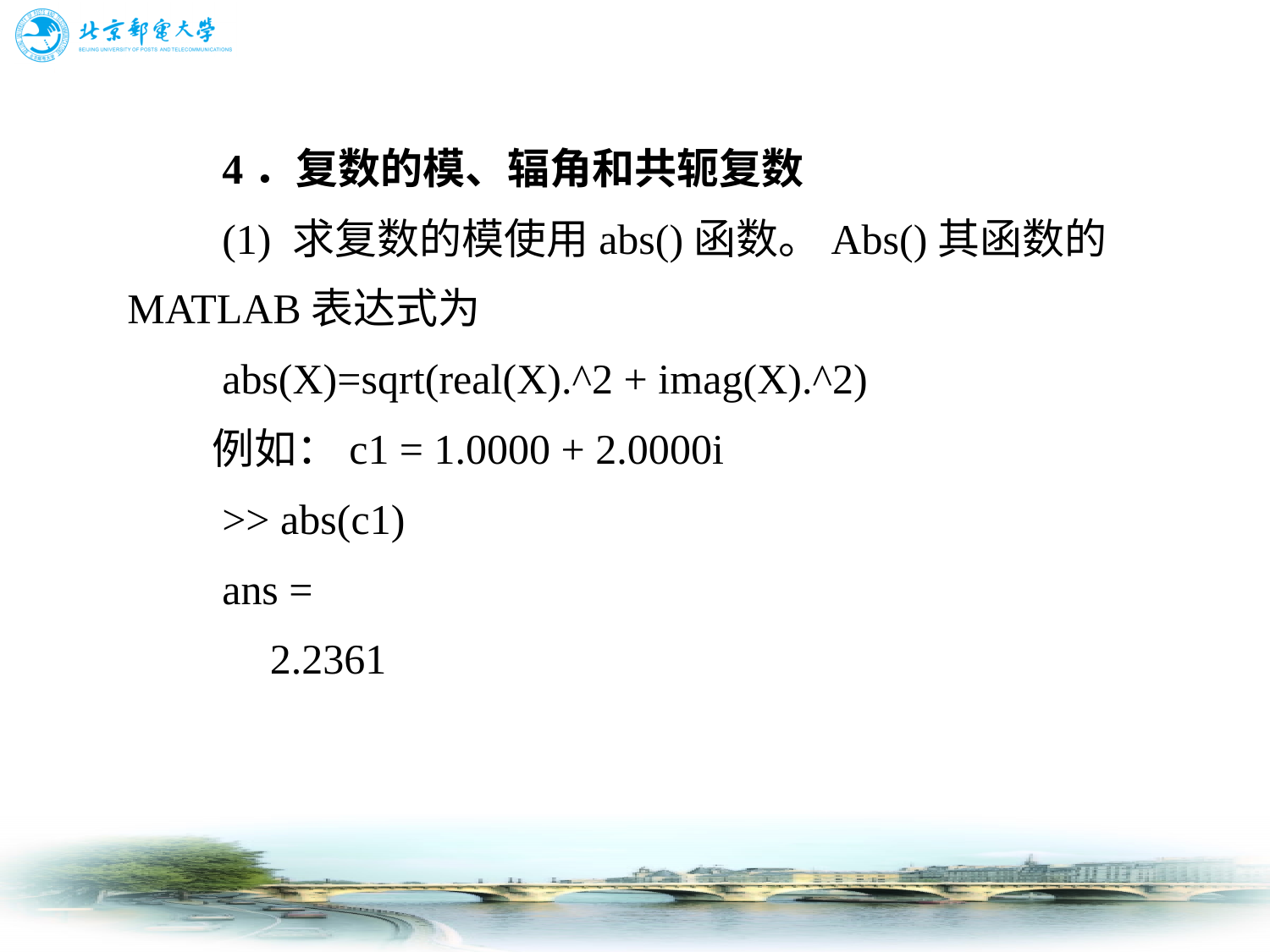

4．复数的模、辐角和共轭复数
　　(1) 求复数的模使用abs()函数。Abs()其函数的MATLAB表达式为
　　abs(X)=sqrt(real(X).^2 + imag(X).^2)
　　例如：c1 = 1.0000 + 2.0000i
　　>> abs(c1)
　　ans =
　　     2.2361